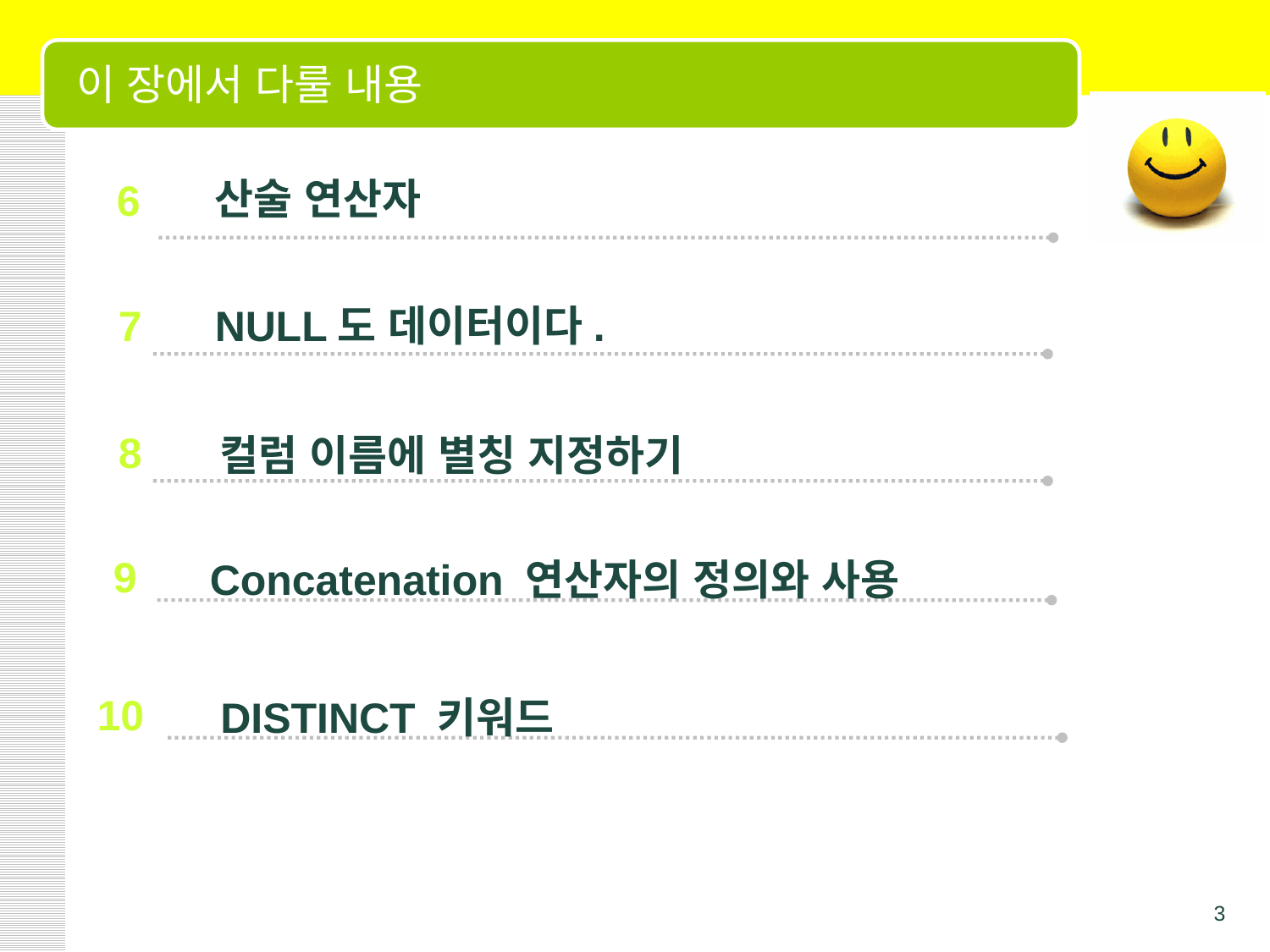

# 이 장에서 다룰 내용
산술 연산자
6

7
NULL도 데이터이다.
2

8
 컬럼 이름에 별칭 지정하기
3

9
 Concatenation 연산자의 정의와 사용
3

10
 DISTINCT 키워드
3